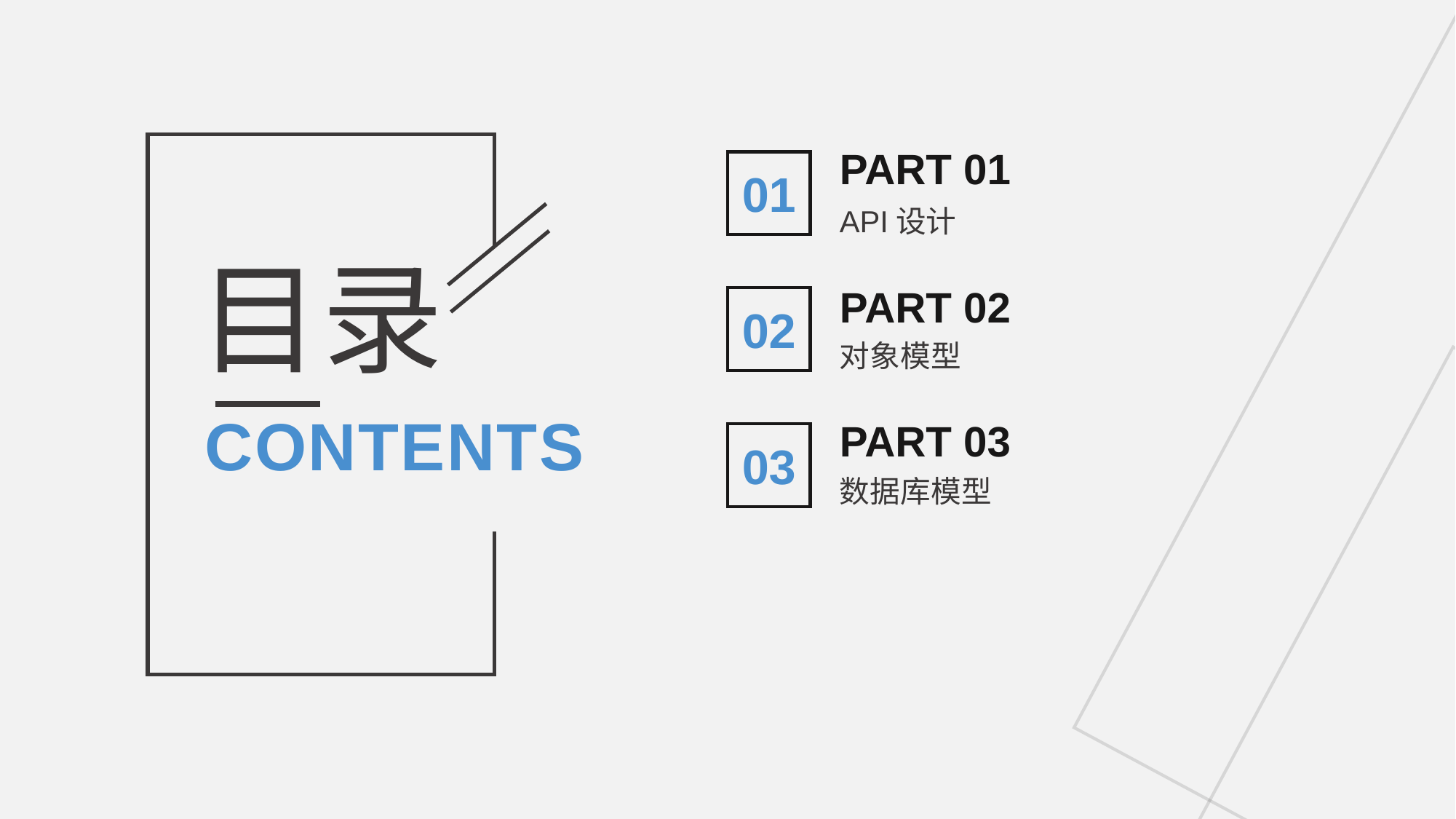

PART 01

01
API设计

PART 02

02
目录
对象模型
CONTENTS
PART 03

03
数据库模型